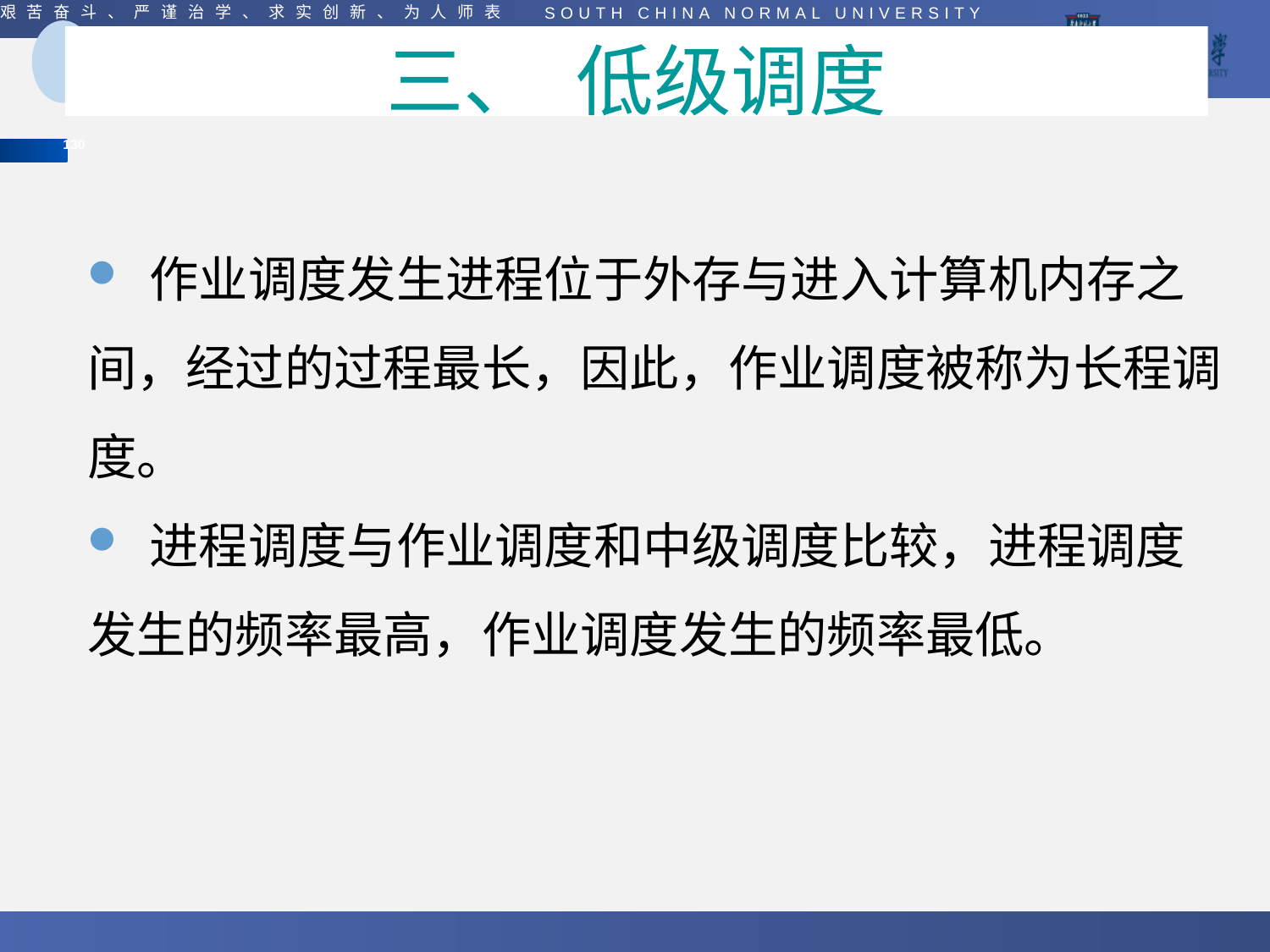

三、  低级调度

 作业调度发生进程位于外存与进入计算机内存之间，经过的过程最长，因此，作业调度被称为长程调度。
 进程调度与作业调度和中级调度比较，进程调度发生的频率最高，作业调度发生的频率最低。

130